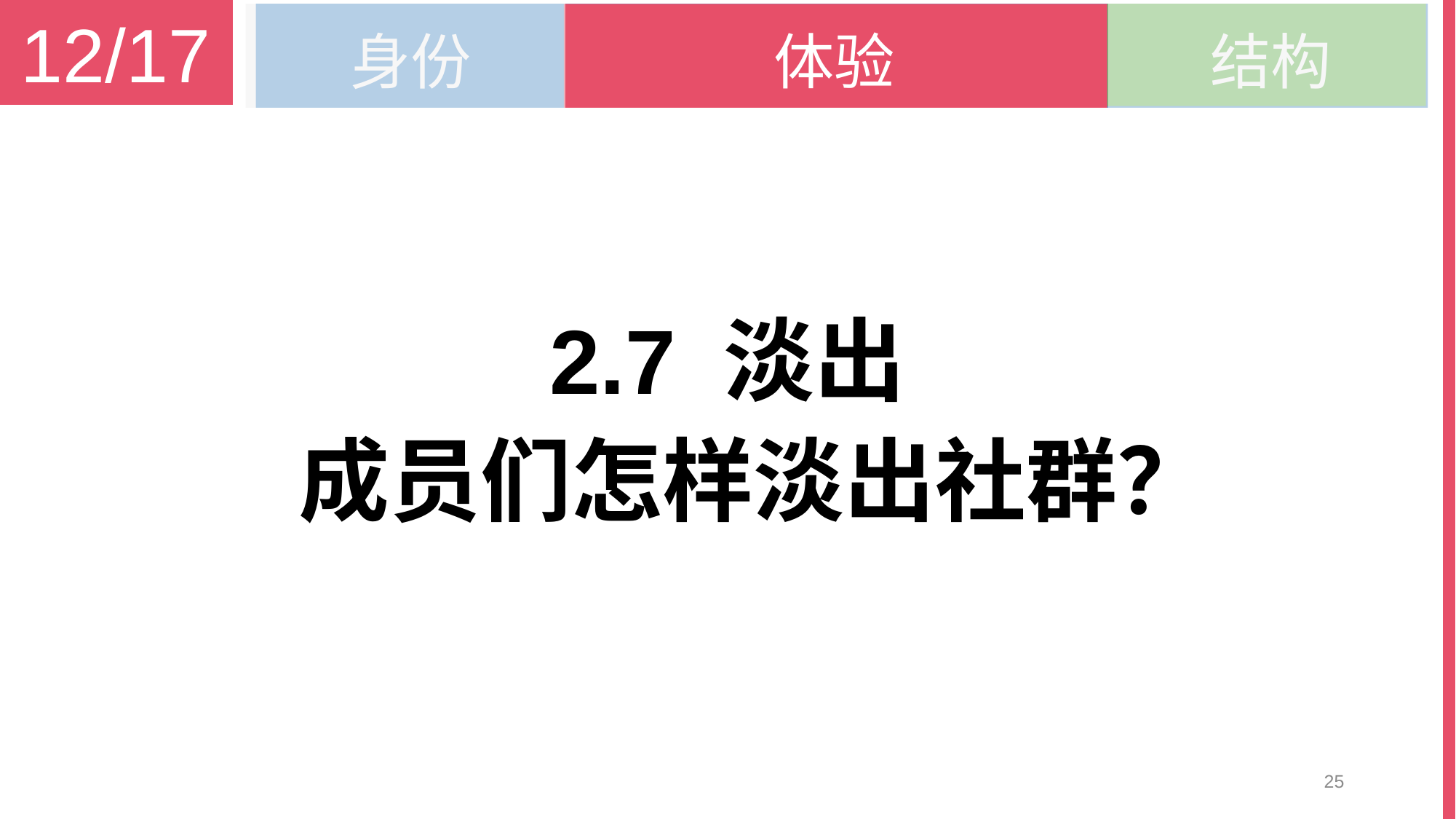

12/17

结构
身份
体验

# 2.7 淡出
成员们怎样淡出社群？
25